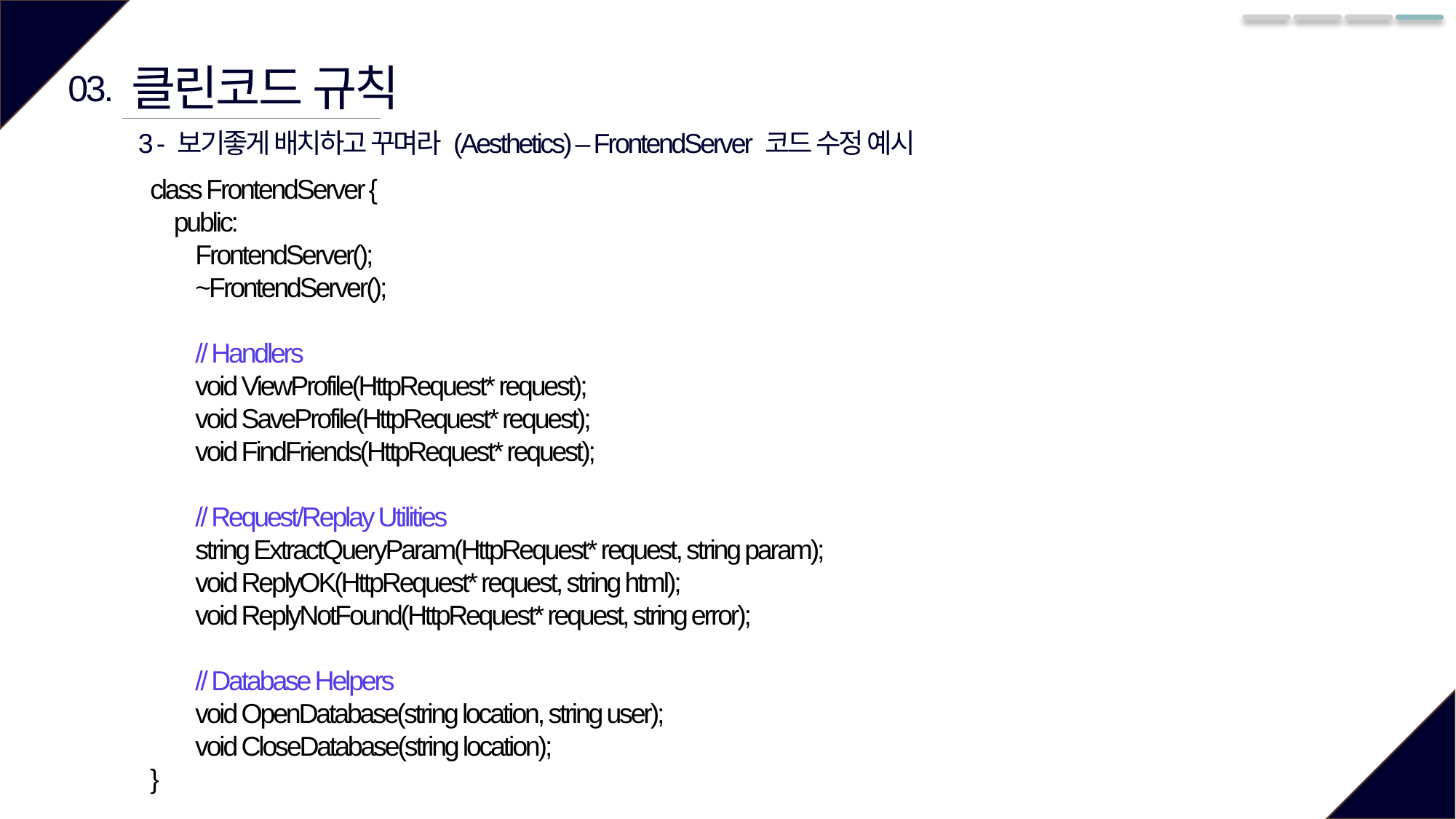

클린코드 규칙
03.
3 - 보기좋게 배치하고 꾸며라 (Aesthetics) – FrontendServer 코드 수정 예시
class FrontendServer {
    public:
        FrontendServer();
        ~FrontendServer();

        // Handlers
        void ViewProfile(HttpRequest* request);
        void SaveProfile(HttpRequest* request);
        void FindFriends(HttpRequest* request);

        // Request/Replay Utilities
        string ExtractQueryParam(HttpRequest* request, string param);
        void ReplyOK(HttpRequest* request, string html);
        void ReplyNotFound(HttpRequest* request, string error);

        // Database Helpers
        void OpenDatabase(string location, string user);
        void CloseDatabase(string location);
}